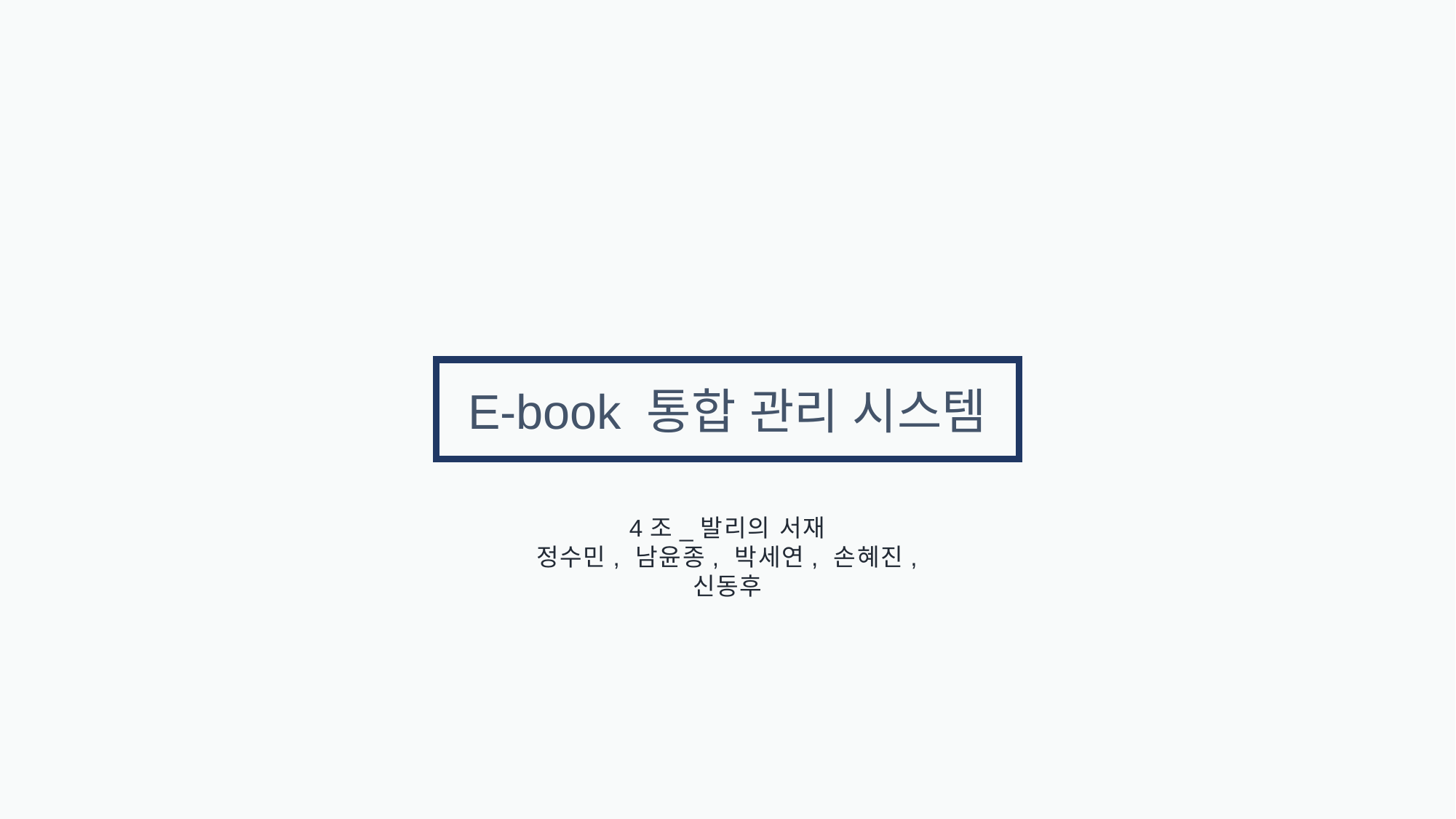

E-book 통합 관리 시스템
4조_발리의 서재
정수민, 남윤종, 박세연, 손혜진, 신동후